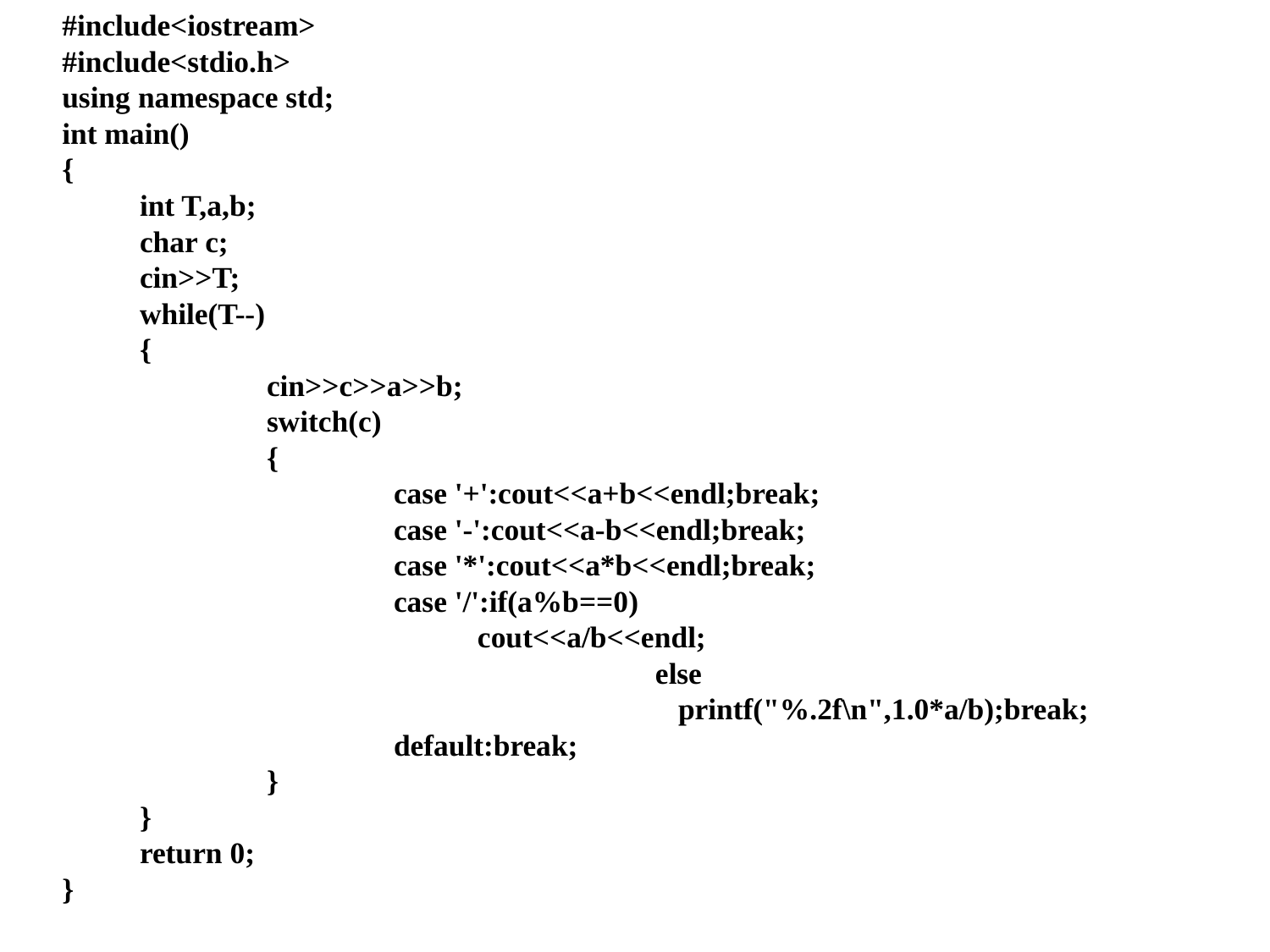

#include<iostream>
#include<stdio.h>
using namespace std;
int main()
{
	int T,a,b;
	char c;
	cin>>T;
	while(T--)
	{
		cin>>c>>a>>b;
		switch(c)
		{
			case '+':cout<<a+b<<endl;break;
			case '-':cout<<a-b<<endl;break;
			case '*':cout<<a*b<<endl;break;
			case '/':if(a%b==0)
			           cout<<a/b<<endl;
					 else
					    printf("%.2f\n",1.0*a/b);break;
			default:break;
		}
	}
	return 0;
}
# 源代码